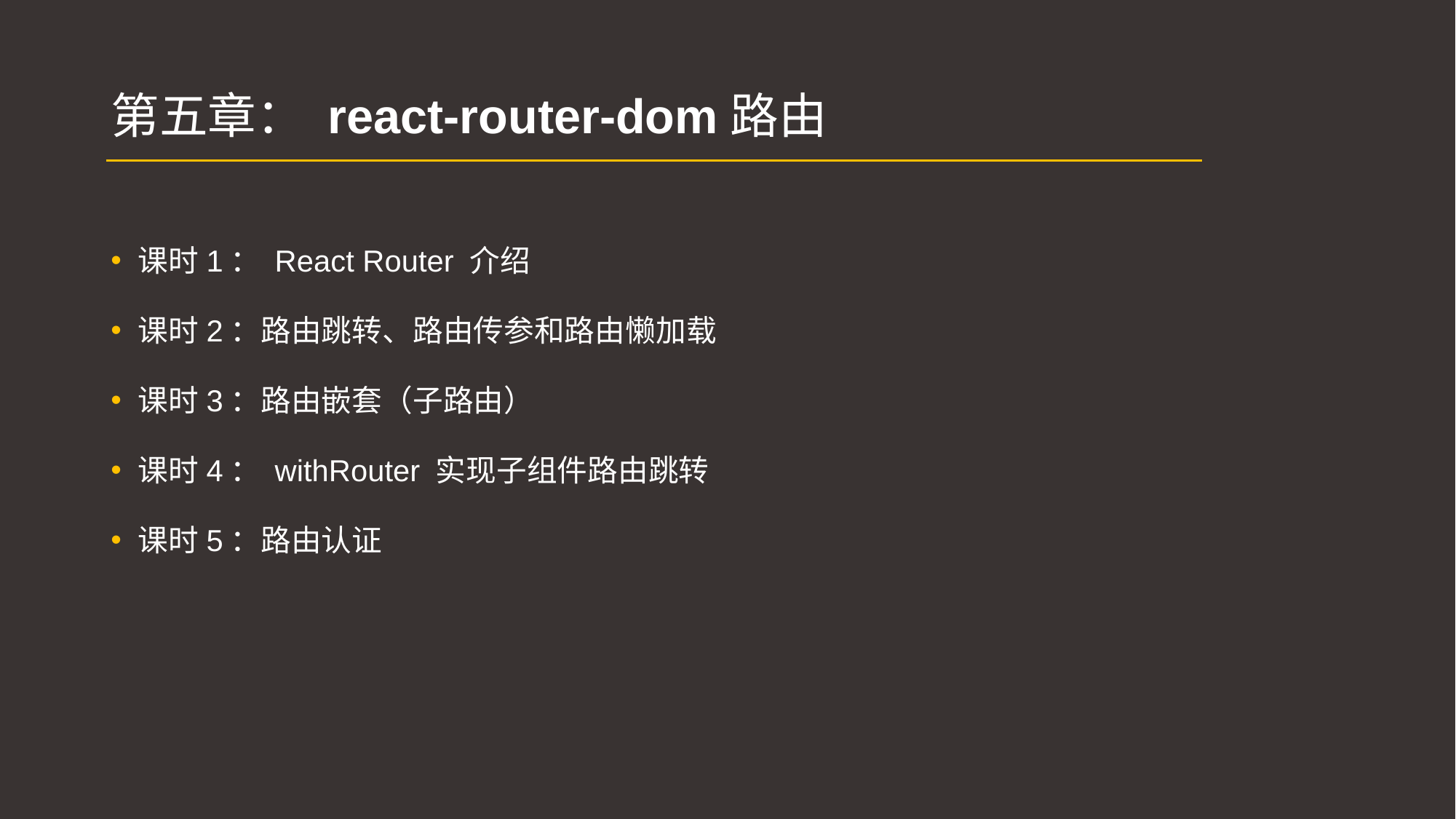

# 第五章： react-router-dom路由
课时1： React Router 介绍
课时2：路由跳转、路由传参和路由懒加载
课时3：路由嵌套（子路由）
课时4： withRouter 实现子组件路由跳转
课时5：路由认证